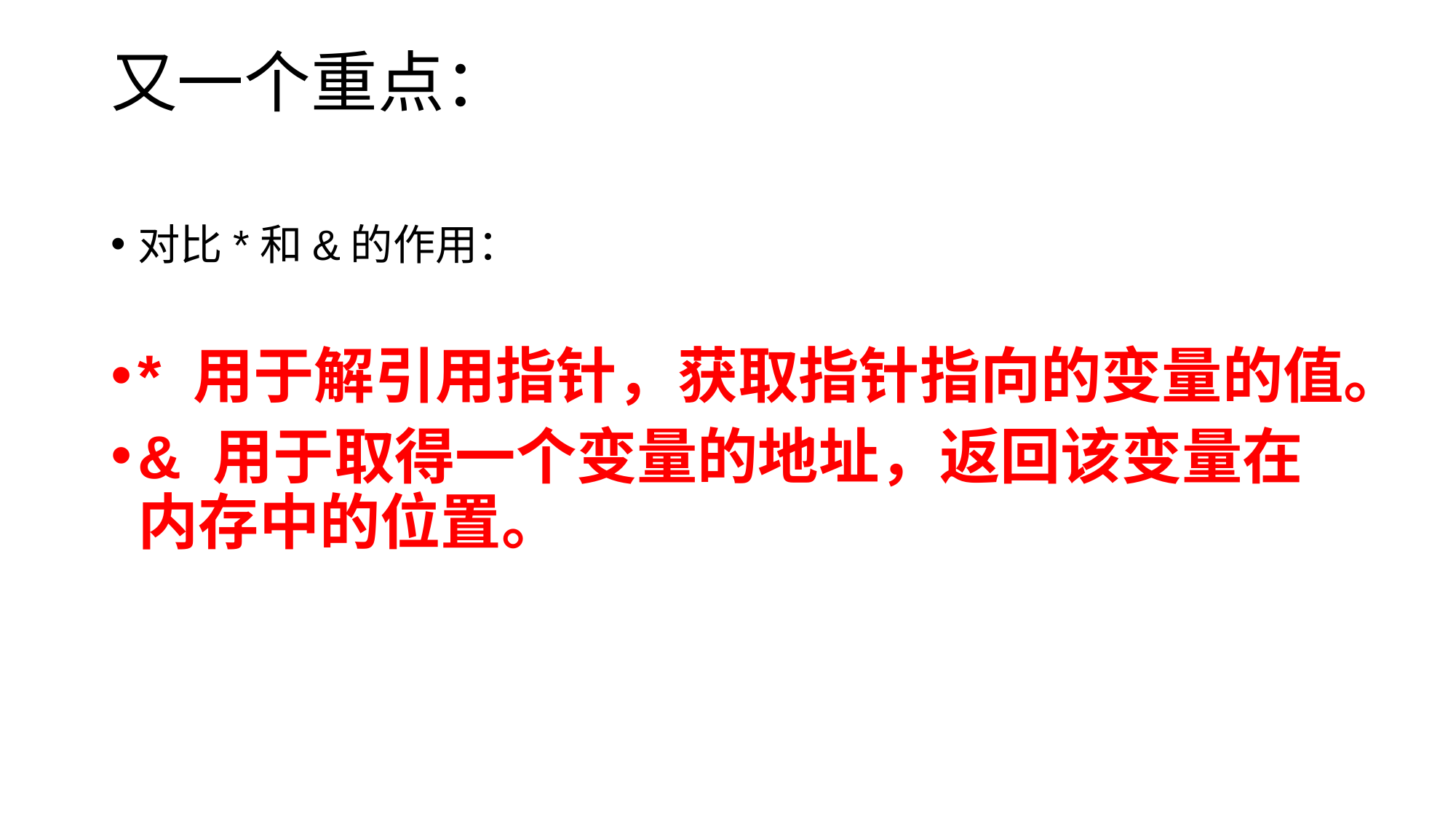

# 又一个重点：
对比*和&的作用：

* 用于解引用指针，获取指针指向的变量的值。
& 用于取得一个变量的地址，返回该变量在内存中的位置。